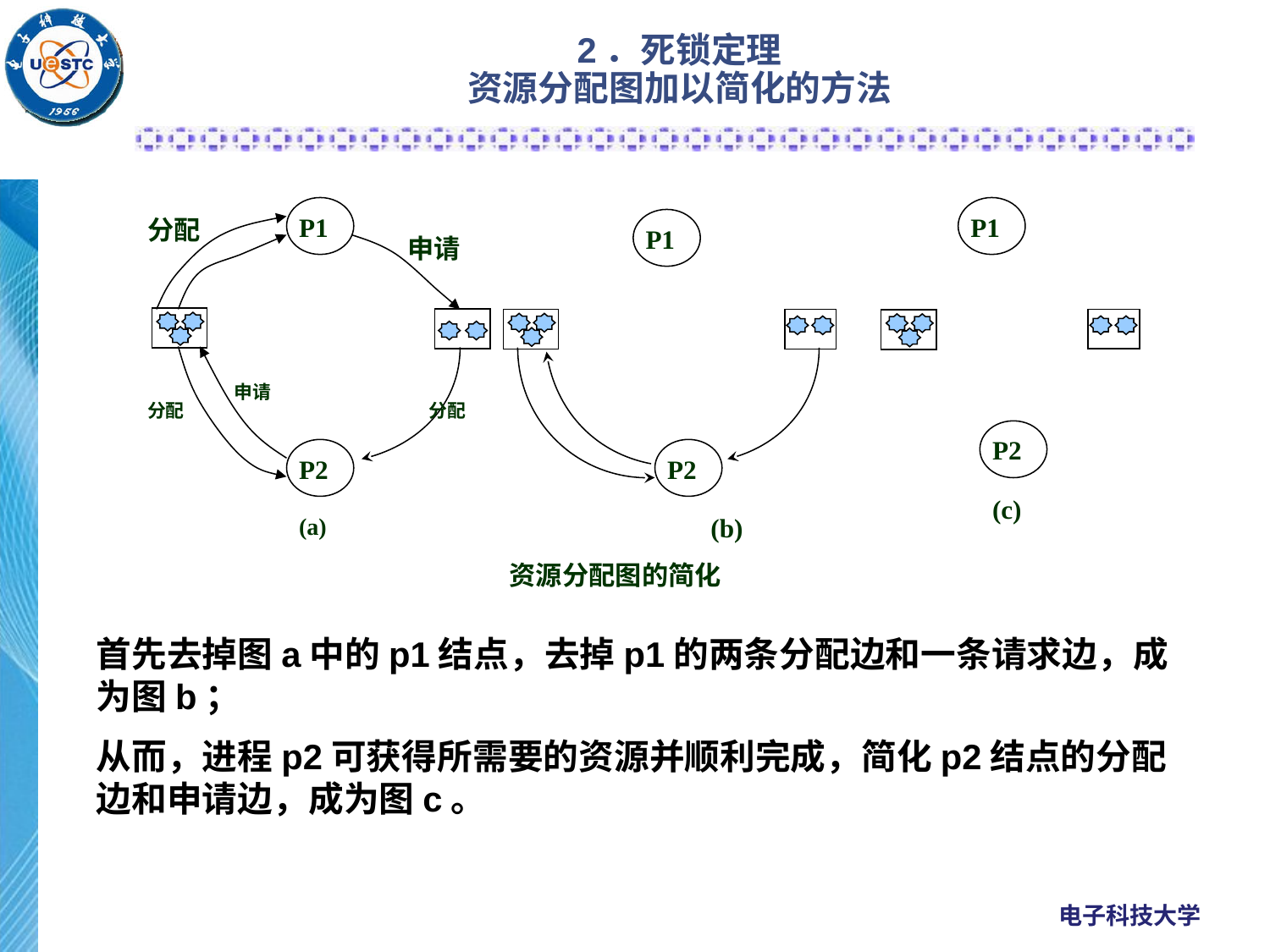

# 2．死锁定理 资源分配图加以简化的方法

P1
分配

申请

申请
分配
分配

P2
(a)

P1

P2
(c)

P1

P2
(b)
资源分配图的简化
首先去掉图a中的p1结点，去掉p1的两条分配边和一条请求边，成为图b；
从而，进程p2可获得所需要的资源并顺利完成，简化p2结点的分配边和申请边，成为图c。